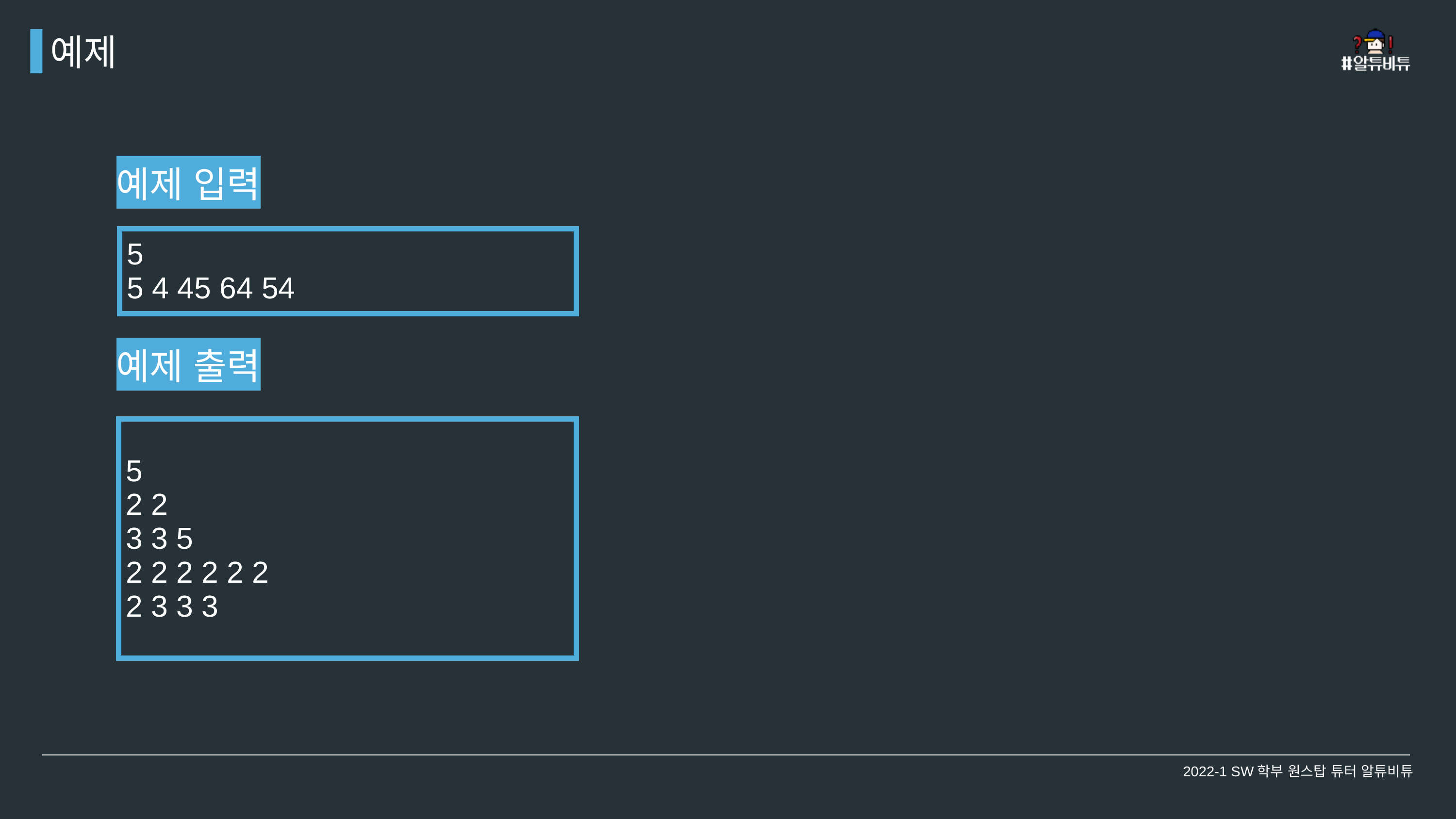

예제
예제 입력
| 5 5 4 45 64 54 |
| --- |
예제 출력
| 5 2 2 3 3 5 2 2 2 2 2 2 2 3 3 3 |
| --- |
2022-1 SW학부 원스탑 튜터 알튜비튜